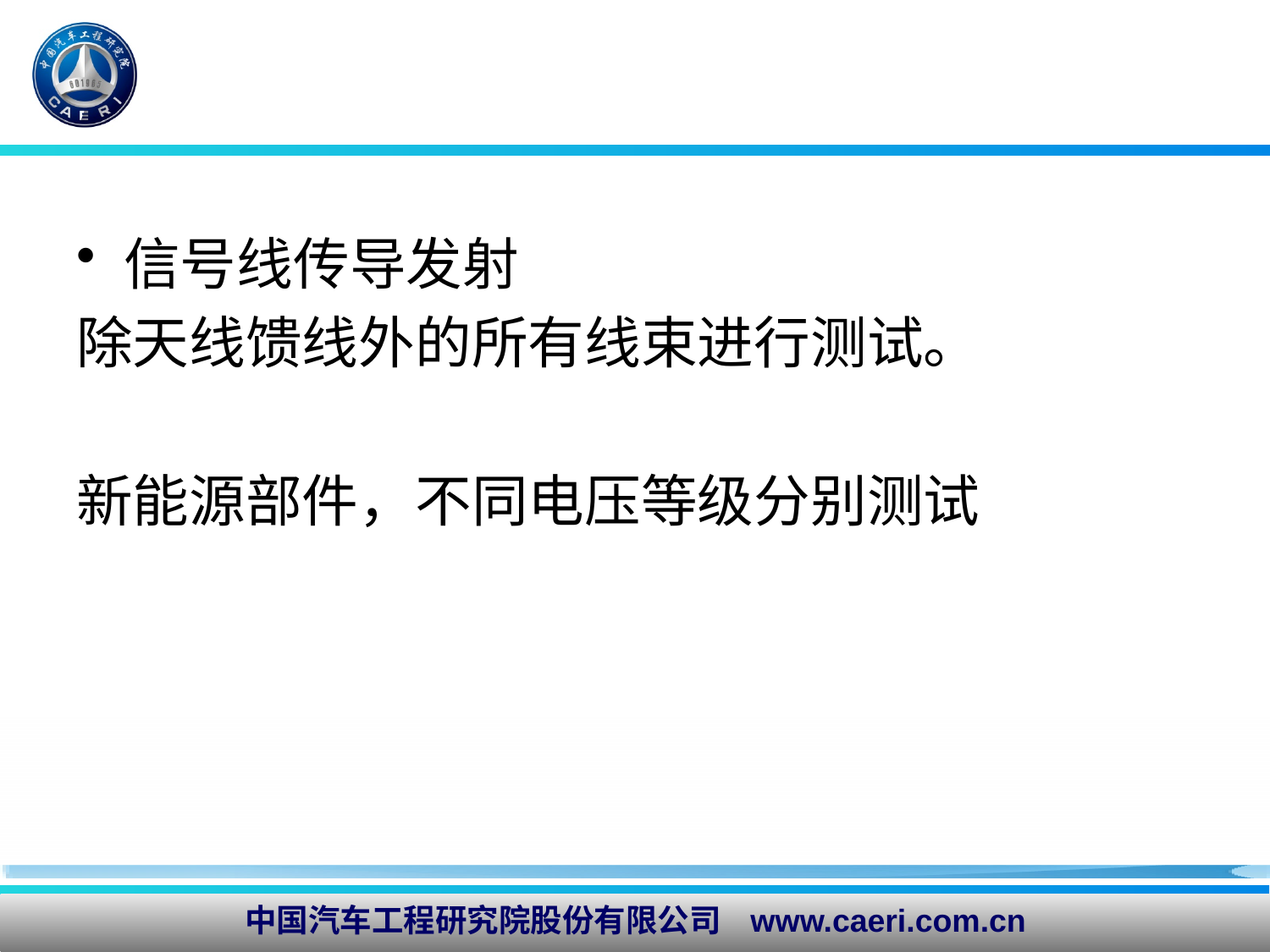

信号线传导发射
除天线馈线外的所有线束进行测试。

新能源部件，不同电压等级分别测试